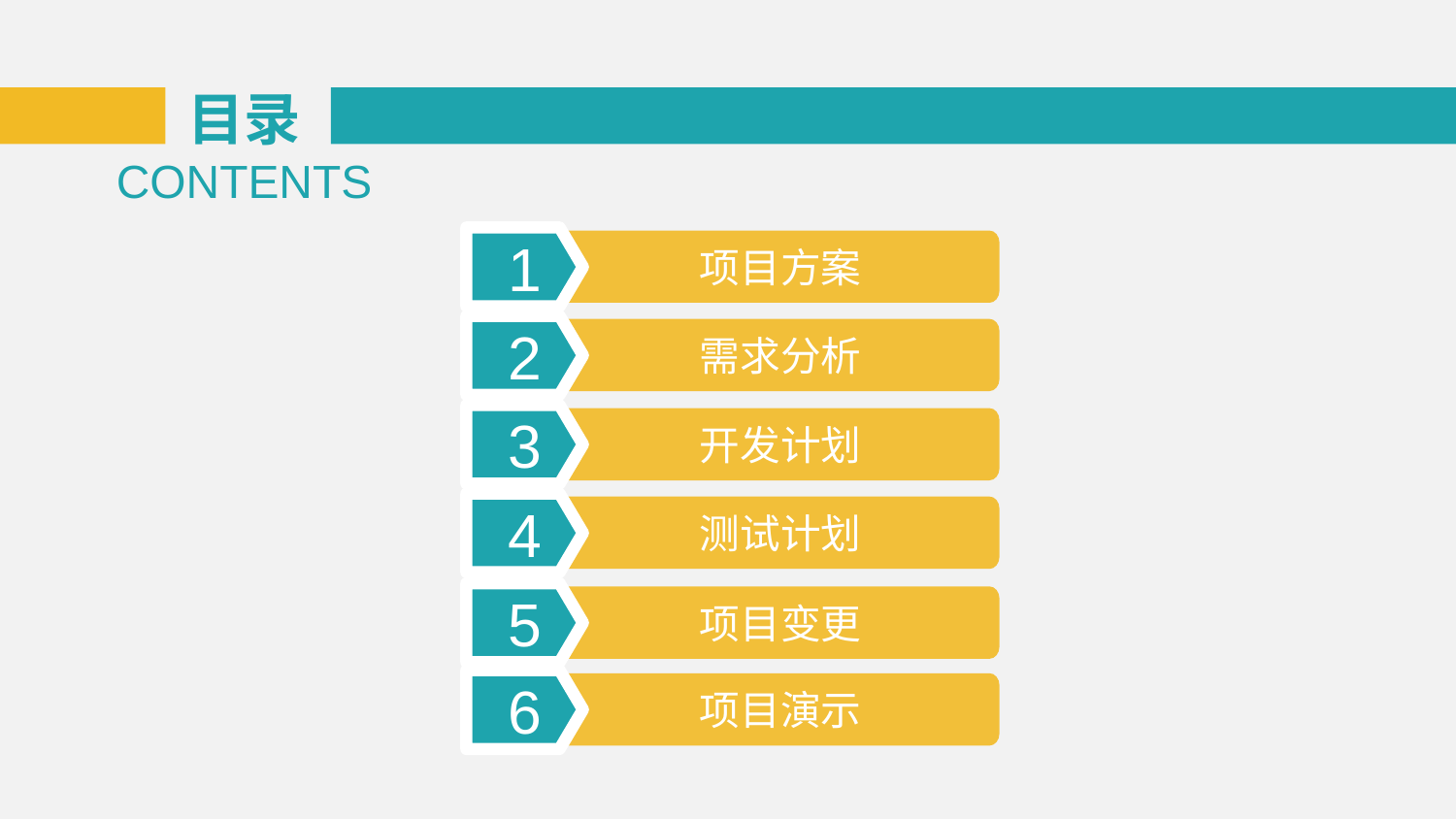

目录

CONTENTS
1
项目方案
2
需求分析
3
开发计划
4
测试计划
5
项目变更
6
项目演示